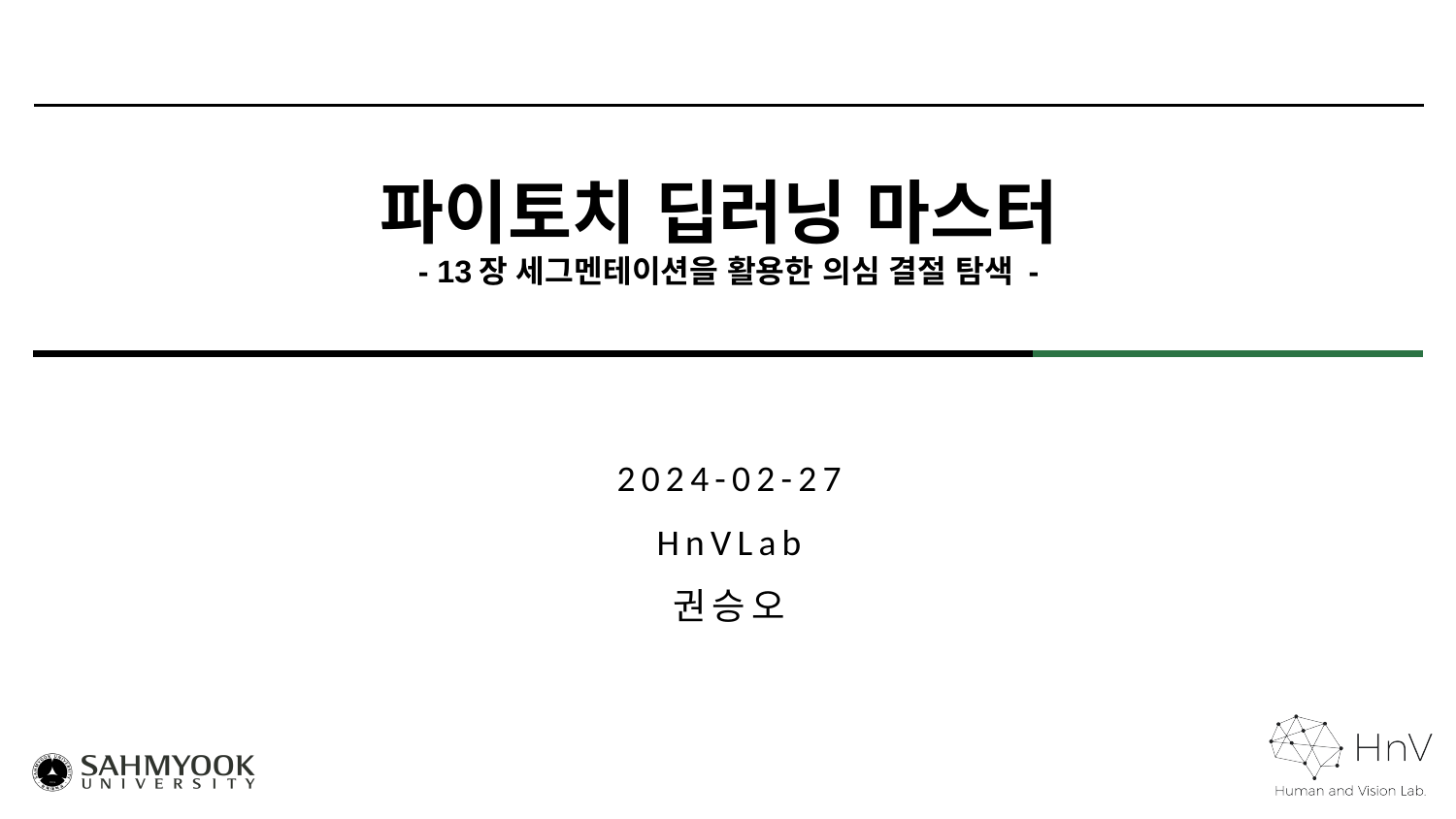

# 파이토치 딥러닝 마스터 - 13장 세그멘테이션을 활용한 의심 결절 탐색 -
2024-02-27
HnVLab
권승오